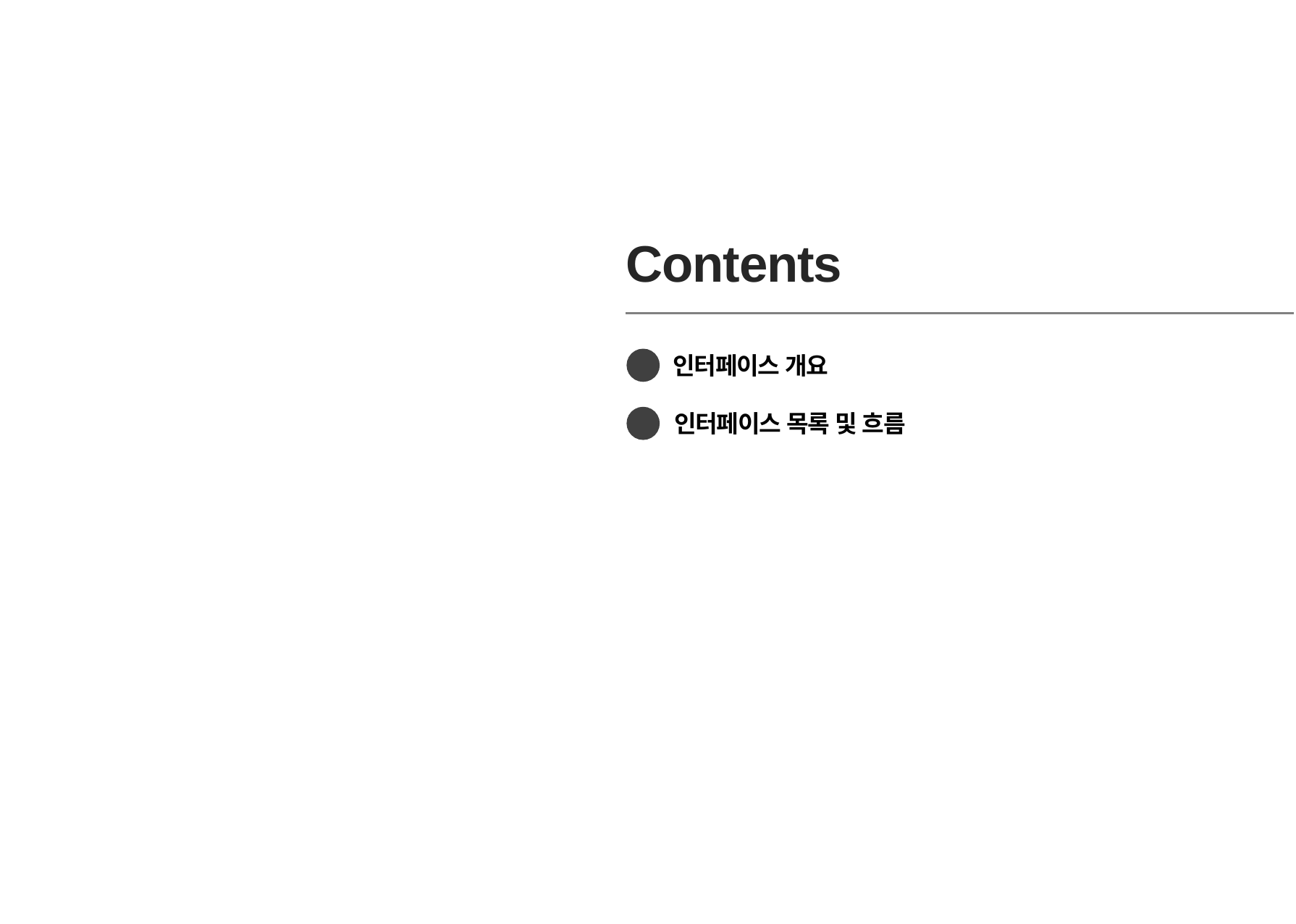

Contents
1
인터페이스 개요
2
인터페이스 목록 및 흐름